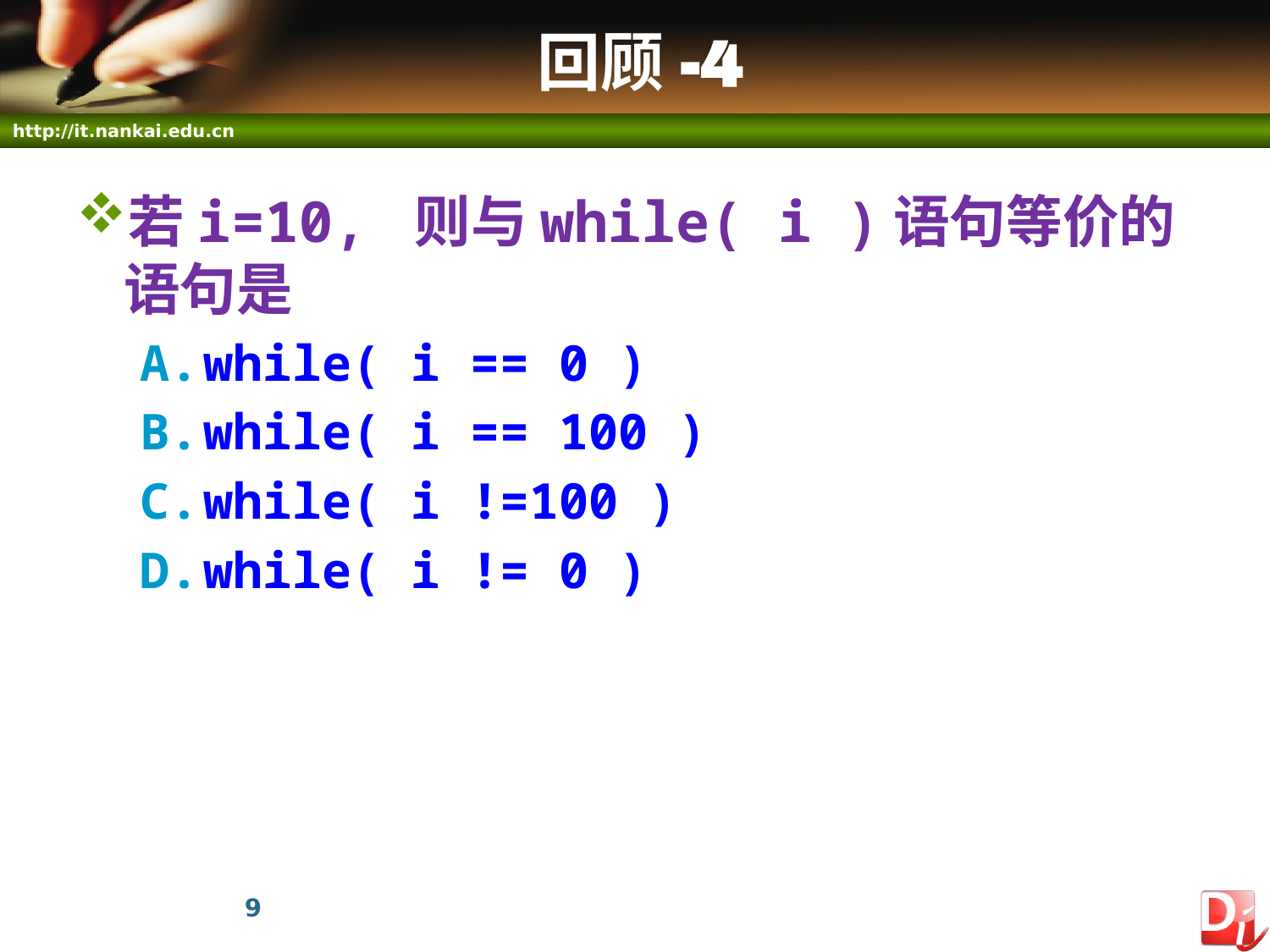

# 回顾-4
若i=10, 则与while( i )语句等价的语句是
while( i == 0 )
while( i == 100 )
while( i !=100 )
while( i != 0 )
9